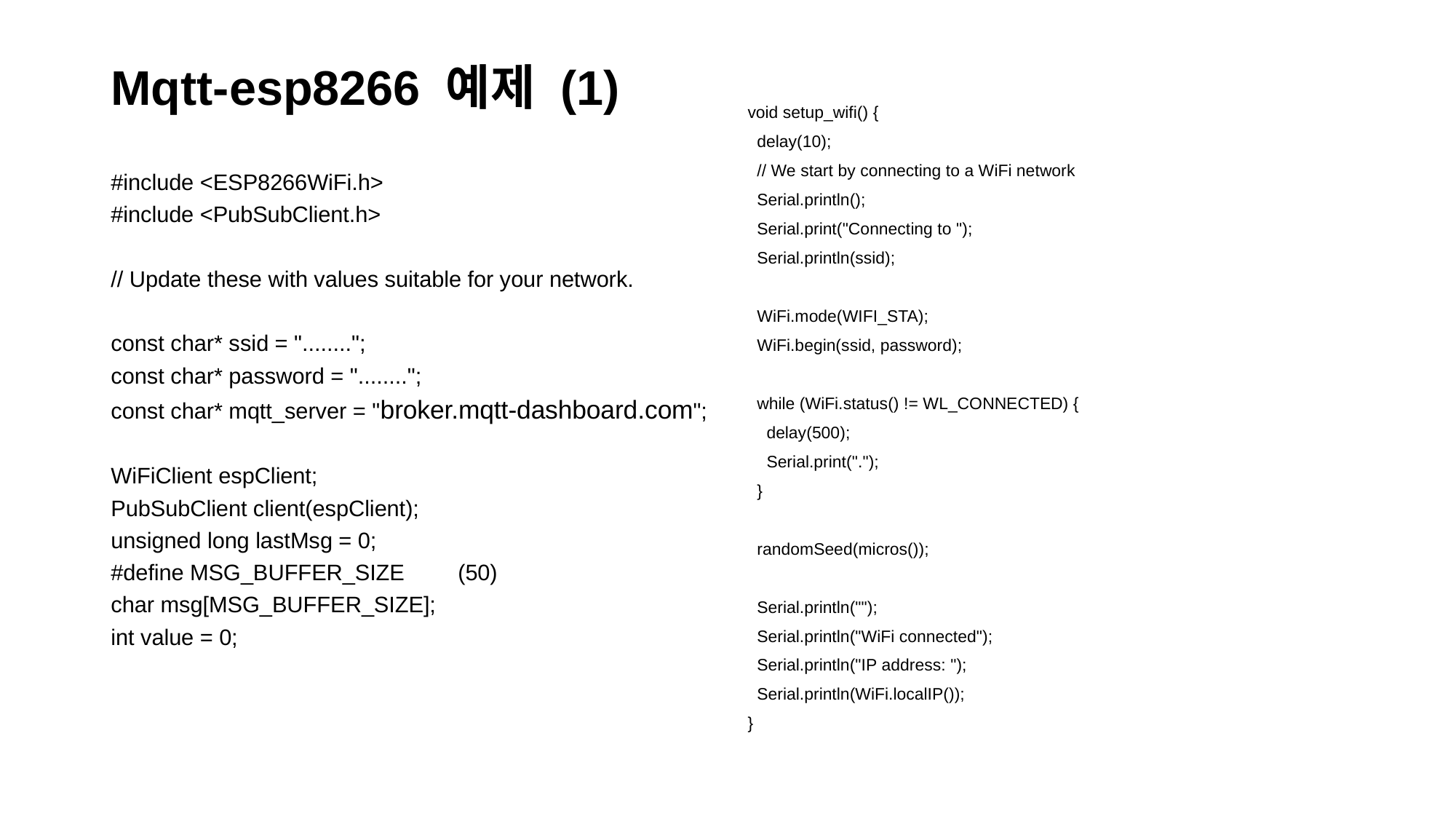

# Mqtt-esp8266 예제 (1)
void setup_wifi() {
  delay(10);
  // We start by connecting to a WiFi network
  Serial.println();
  Serial.print("Connecting to ");
  Serial.println(ssid);

  WiFi.mode(WIFI_STA);
  WiFi.begin(ssid, password);

  while (WiFi.status() != WL_CONNECTED) {
    delay(500);
    Serial.print(".");
  }

  randomSeed(micros());

  Serial.println("");
  Serial.println("WiFi connected");
  Serial.println("IP address: ");
  Serial.println(WiFi.localIP());
}

#include <ESP8266WiFi.h>
#include <PubSubClient.h>

// Update these with values suitable for your network.

const char* ssid = "........";
const char* password = "........";
const char* mqtt_server = "broker.mqtt-dashboard.com";

WiFiClient espClient;
PubSubClient client(espClient);
unsigned long lastMsg = 0;
#define MSG_BUFFER_SIZE	(50)
char msg[MSG_BUFFER_SIZE];
int value = 0;